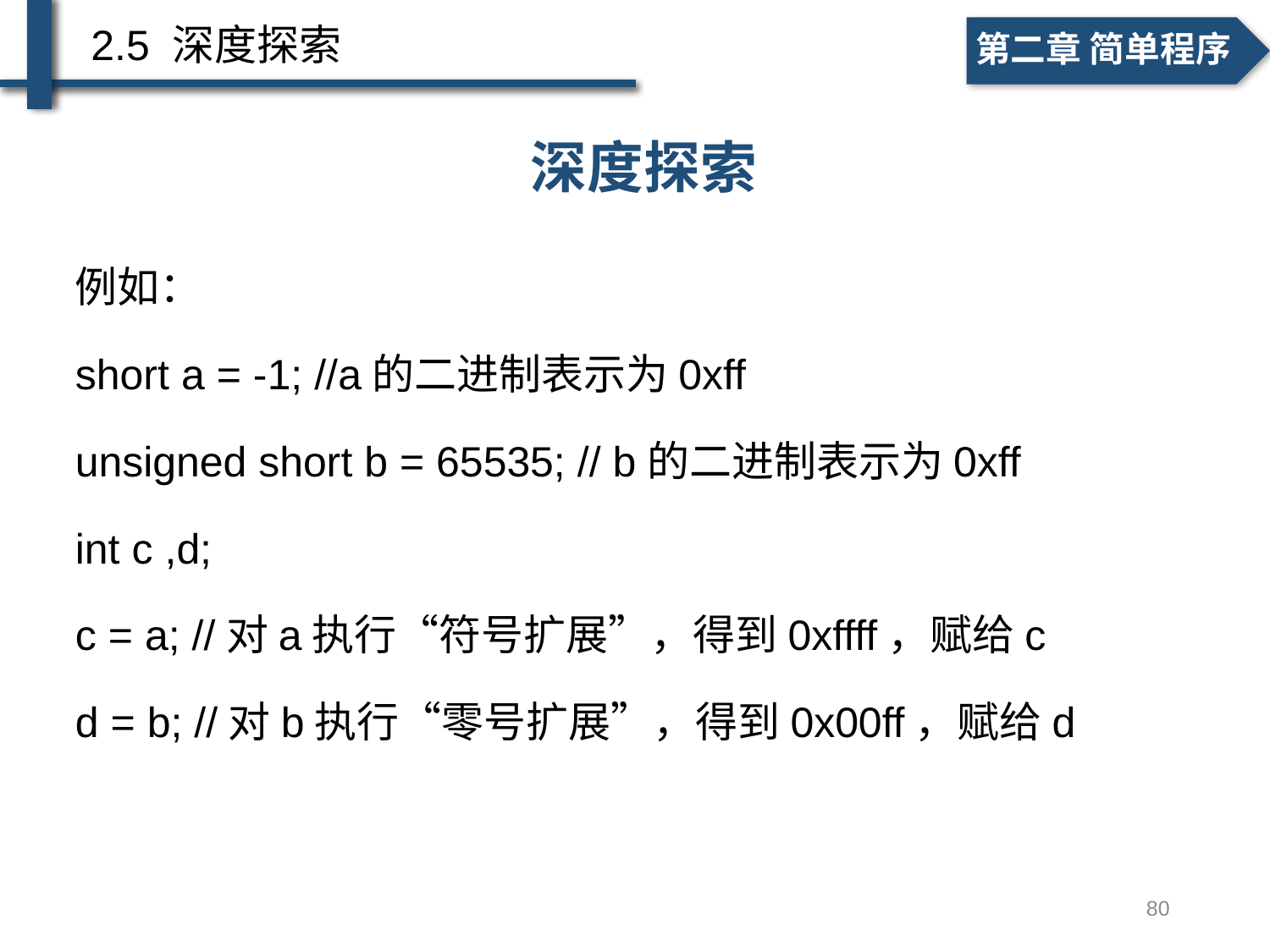

2.5 深度探索
一、个人简介
二、学术成绩
一、个人简介

第二章 简单程序
# 例2-8

深度探索
例如：
short a = -1; //a的二进制表示为0xff
unsigned short b = 65535; // b的二进制表示为0xff
int c ,d;
c = a; //对a执行“符号扩展”，得到0xffff，赋给c
d = b; //对b执行“零号扩展”，得到0x00ff，赋给d
80